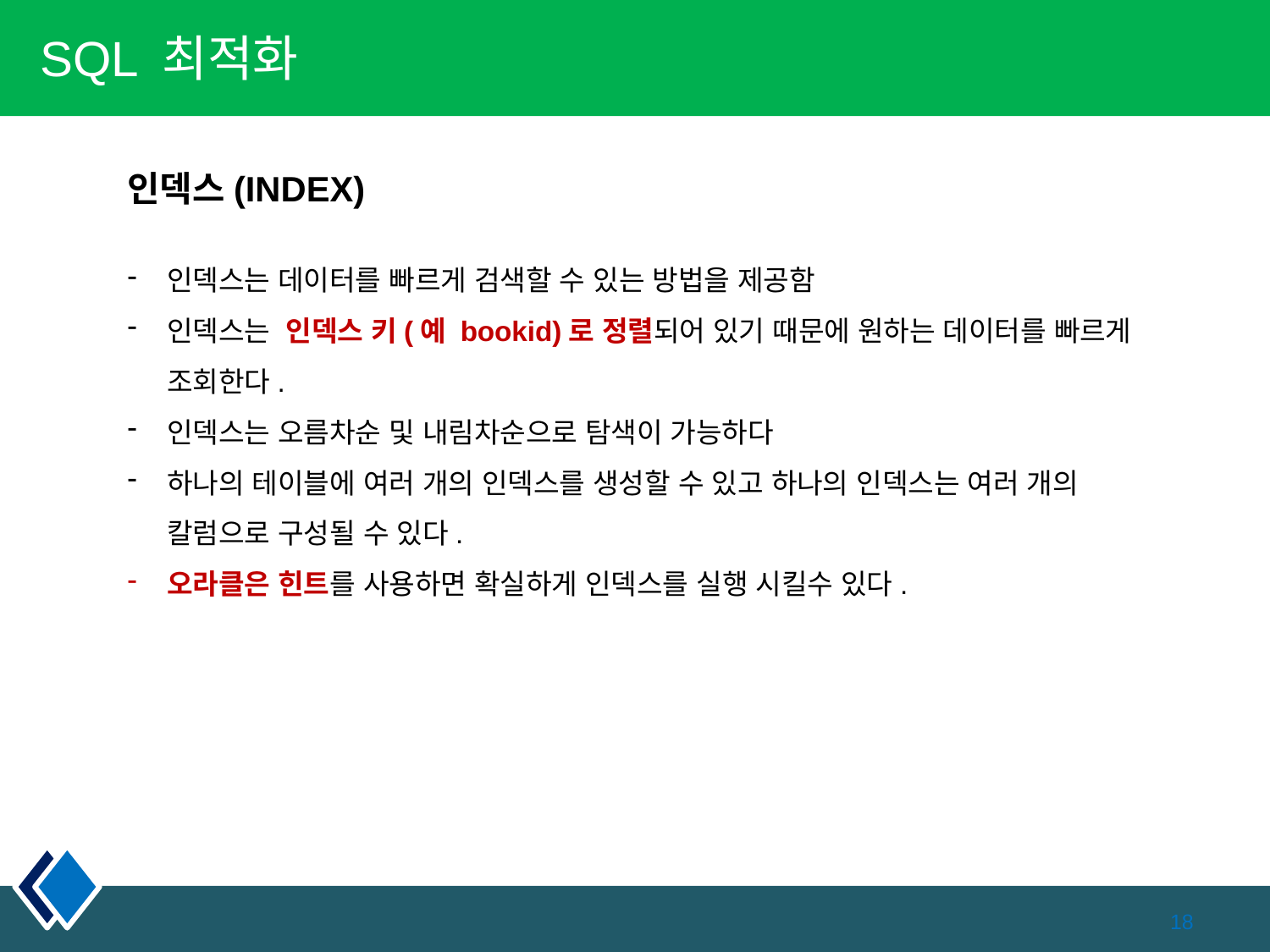

# SQL 최적화
인덱스(INDEX)
인덱스는 데이터를 빠르게 검색할 수 있는 방법을 제공함
인덱스는  인덱스 키(예 bookid)로 정렬되어 있기 때문에 원하는 데이터를 빠르게 조회한다.
인덱스는 오름차순 및 내림차순으로 탐색이 가능하다
하나의 테이블에 여러 개의 인덱스를 생성할 수 있고 하나의 인덱스는 여러 개의 칼럼으로 구성될 수 있다.
오라클은 힌트를 사용하면 확실하게 인덱스를 실행 시킬수 있다.
18